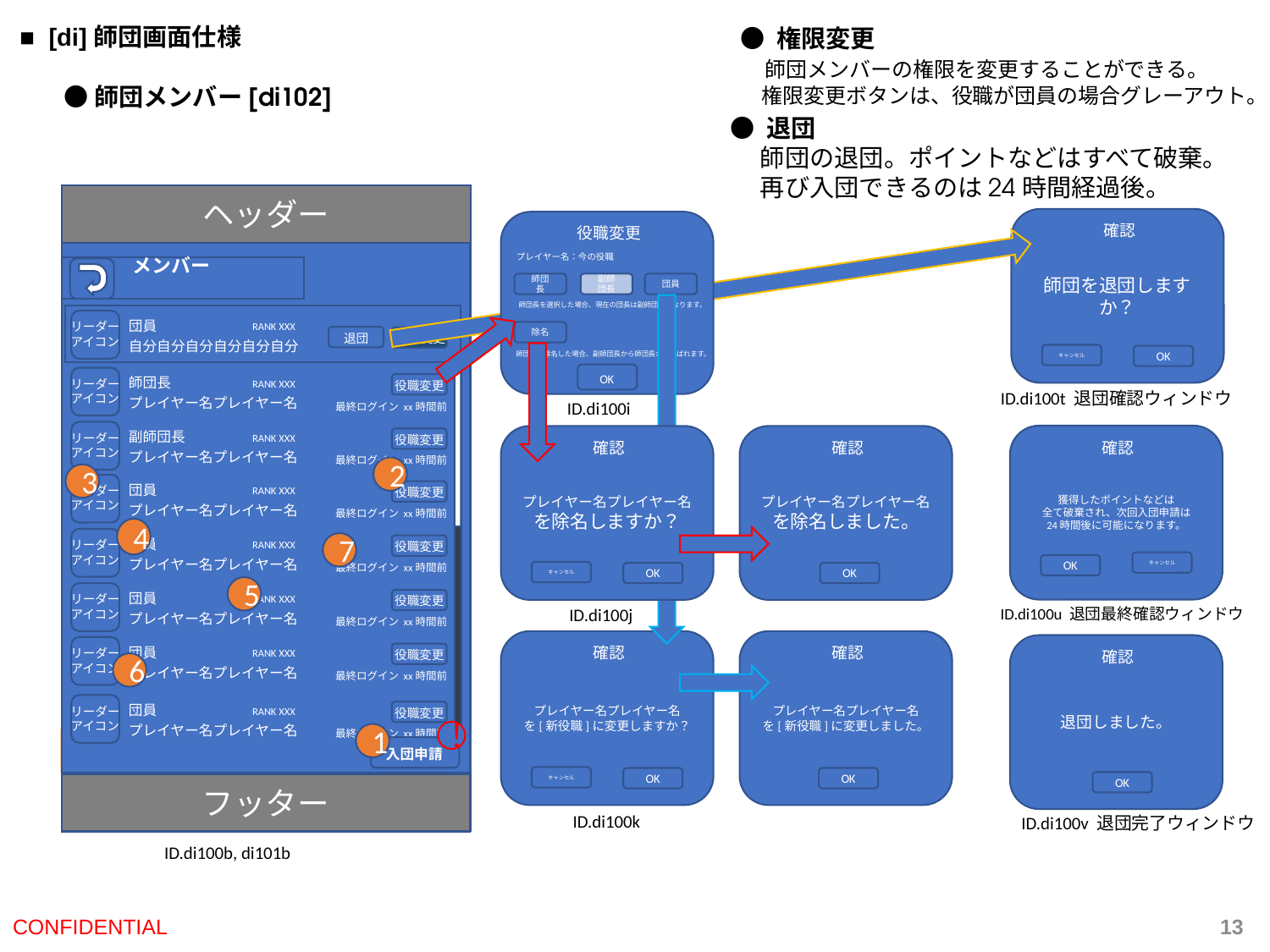

■  [di]師団画面仕様
● 権限変更
　師団メンバーの権限を変更することができる。
　権限変更ボタンは、役職が団員の場合グレーアウト。
●師団メンバー[di102]
● 退団
　 師団の退団。ポイントなどはすべて破棄。
　 再び入団できるのは24時間経過後。
ヘッダー

師団を退団しますか？
確認
キャンセル
OK
キャンセル
OK

役職変更

師団ID : XXX,XXX,XXX

プレイヤー名：今の役職
　　　メンバー

　師団

師団長
副師団長
団員
師団ID : XXX,XXX,XXX

師団長を選択した場合、現在の団長は副師団長になります。

リーダー
アイコン
団員
RANK XXX
除名
退団

権限変更

自分自分自分自分自分自分

師団長を除名した場合、副師団長から師団長が得ればれます。

OK

リーダー
アイコン
師団長
RANK XXX
役職変更

ID.di100t 退団確認ウィンドウ

プレイヤー名プレイヤー名
ID.di100i
最終ログイン xx時間前

リーダー
アイコン
副師団長
RANK XXX
獲得したポイントなどは
全て破棄され、次回入団申請は
24時間後に可能になります。
確認
役職変更

プレイヤー名プレイヤー名
を除名しますか？
確認
キャンセル
OK
プレイヤー名プレイヤー名
を除名しました。
確認
OK
プレイヤー名プレイヤー名
最終ログイン xx時間前

2
3

リーダー
アイコン
団員
RANK XXX
役職変更

プレイヤー名プレイヤー名
最終ログイン xx時間前
4

リーダー
アイコン
団員
RANK XXX
役職変更

7
プレイヤー名プレイヤー名
キャンセル
OK
退団しました。
確認
OK
最終ログイン xx時間前
5

リーダー
アイコン
団員
RANK XXX
役職変更

ID.di100j
ID.di100u 退団最終確認ウィンドウ
プレイヤー名プレイヤー名
最終ログイン xx時間前
エンブレム効果エンブレム効果５６
師団パッシブの内容のテキスト５６
プレイヤー名プレイヤー名
を[新役職]に変更しますか？
確認
キャンセル
OK
プレイヤー名プレイヤー名
を[新役職]に変更しました。
確認
OK

リーダー
アイコン
団員
RANK XXX
役職変更

6
プレイヤー名プレイヤー名
エンブレム効果エンブレム効果５６
師団パッシブの内容のテキスト５６
最終ログイン xx時間前

リーダー
アイコン
団員
RANK XXX
役職変更

エンブレム効果エンブレム効果５６
師団パッシブの内容のテキスト５６
プレイヤー名プレイヤー名
フッター
最終ログイン xx時間前
！
1
イベント開催中！
XXX 位(MM:DD HH時 現在)

入団申請

入団申請
エンブレム効果エンブレム効果５６
師団パッシブの内容のテキスト５６
!

救援
フッター
ID.di100k
ID.di100v 退団完了ウィンドウ
エンブレム効果エンブレム効果５６
師団パッシブの内容のテキスト５６
ID.di100b, di101b
CONFIDENTIAL
13